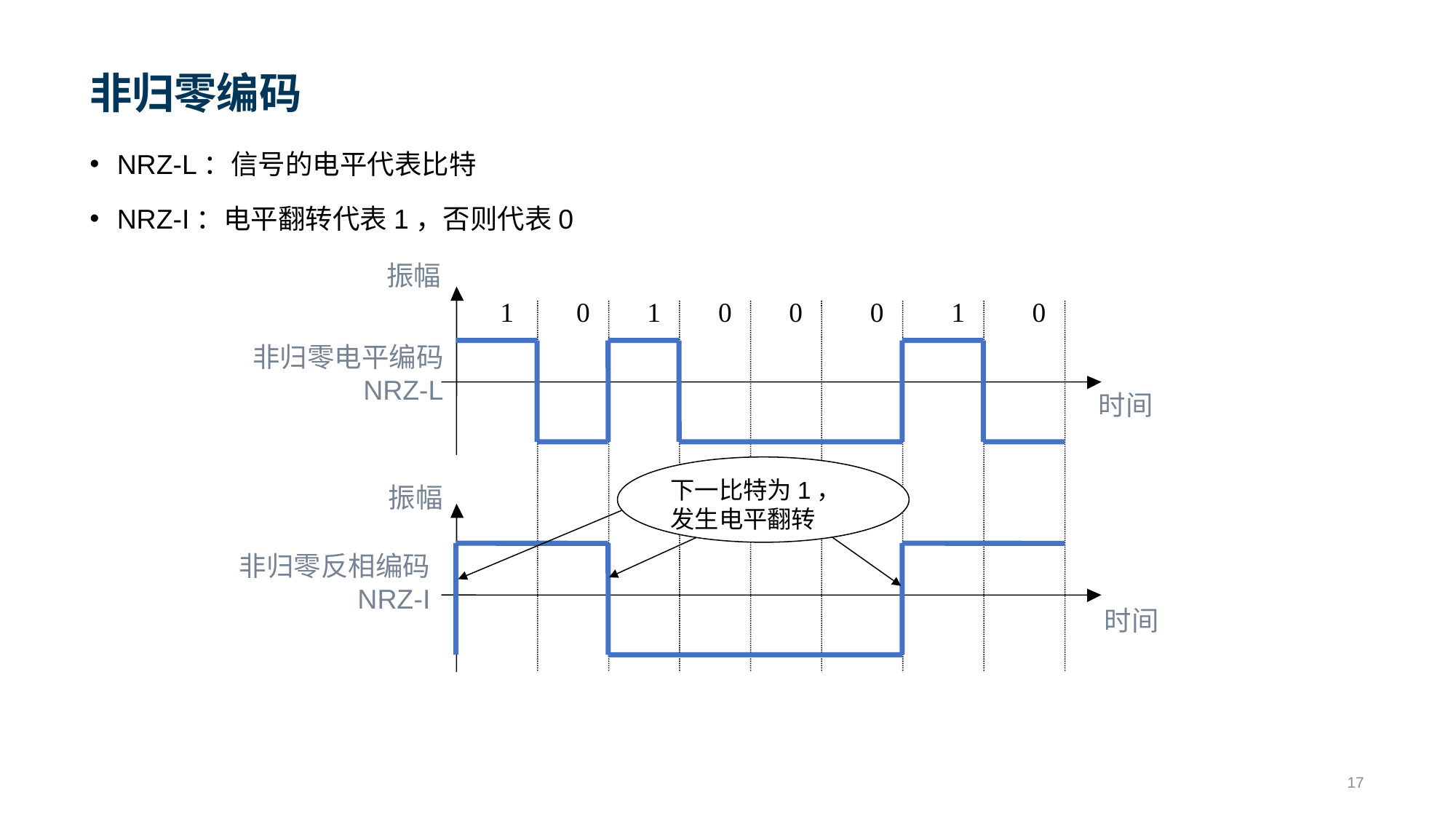

# 非归零编码
NRZ-L：信号的电平代表比特
NRZ-I：电平翻转代表1，否则代表0

振幅

1
0
1
0
0
0
1
0

非归零电平编码
NRZ-L

时间
下一比特为1，
发生电平翻转
振幅

非归零反相编码
NRZ-I

时间
17